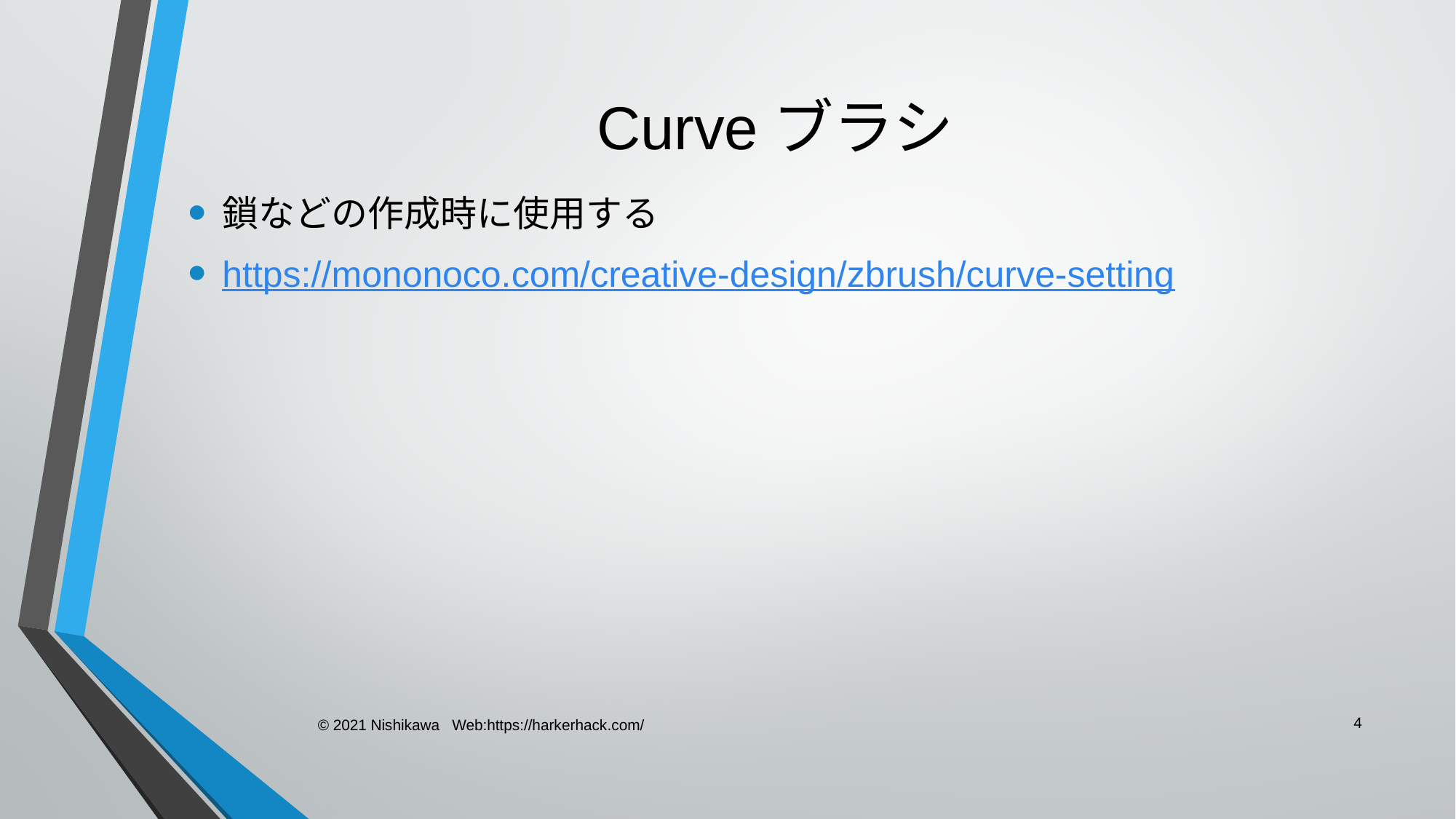

# Curveブラシ
鎖などの作成時に使用する
https://mononoco.com/creative-design/zbrush/curve-setting

4
© 2021 Nishikawa   Web:https://harkerhack.com/